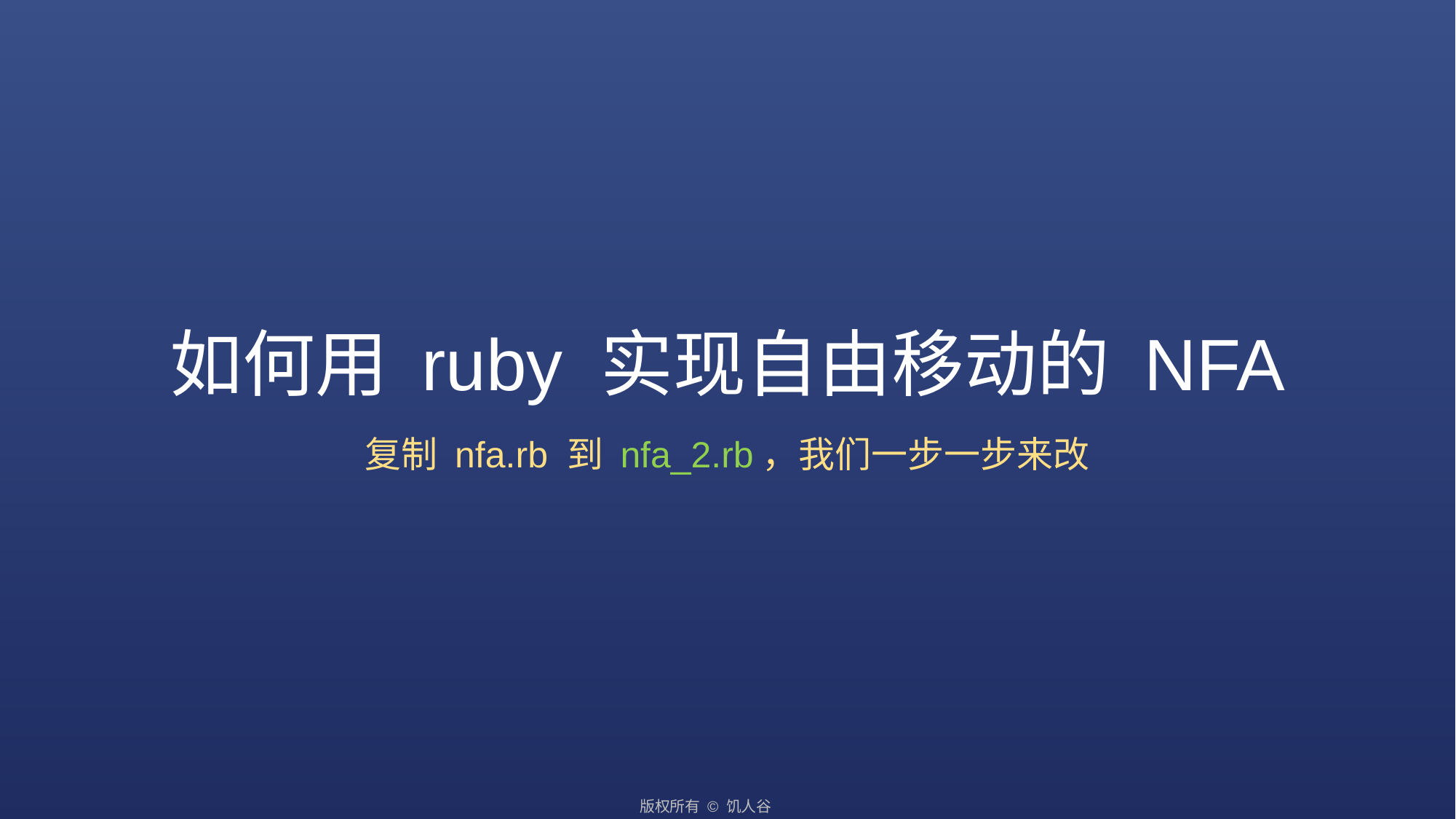

# 如何用 ruby 实现自由移动的 NFA
复制 nfa.rb 到 nfa_2.rb，我们一步一步来改